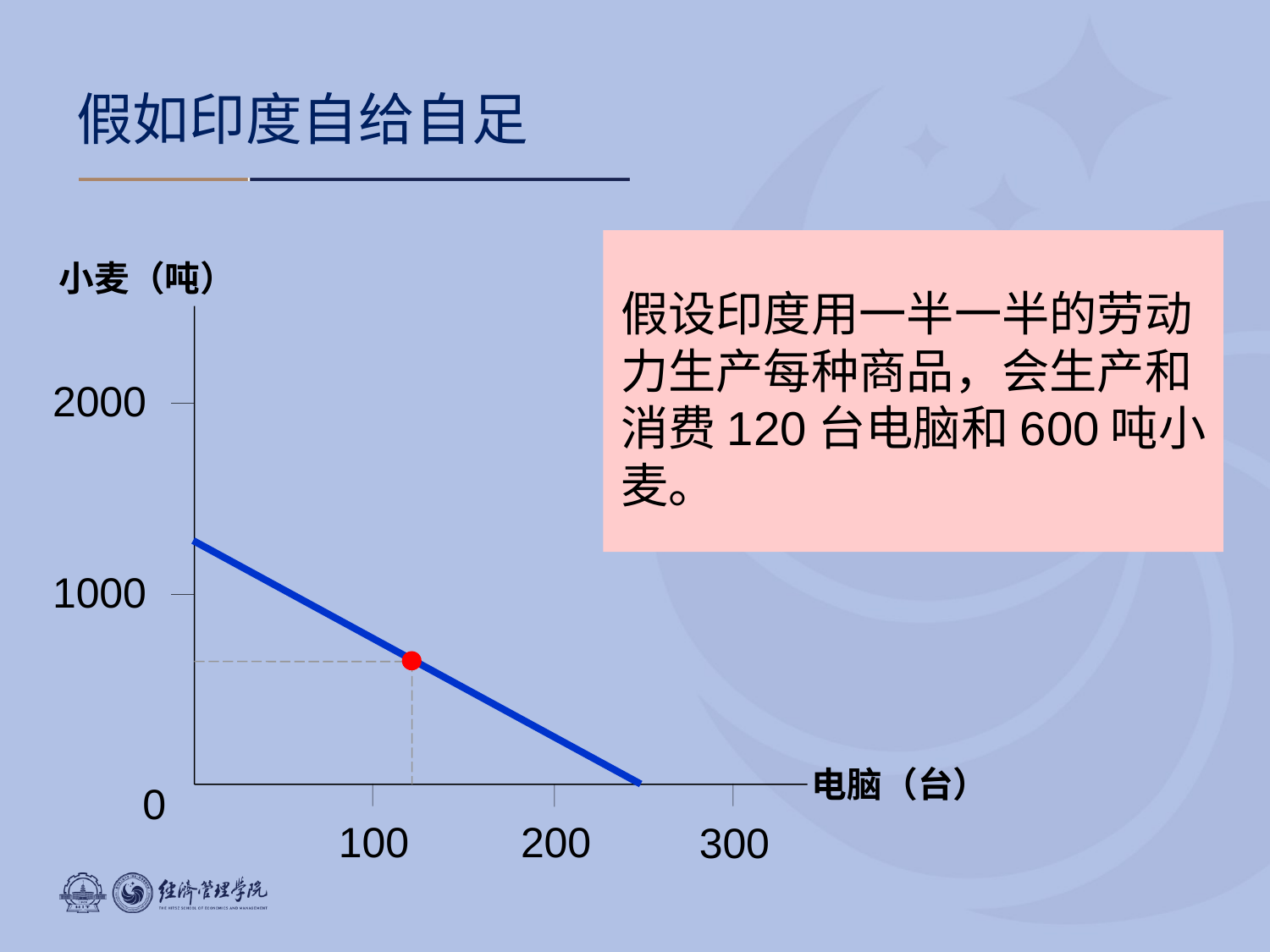

# 假如印度自给自足

假设印度用一半一半的劳动力生产每种商品，会生产和消费120台电脑和600吨小麦。
小麦（吨）

2000

1000

0

100

300

200
电脑（台）

或5000吨小麦，